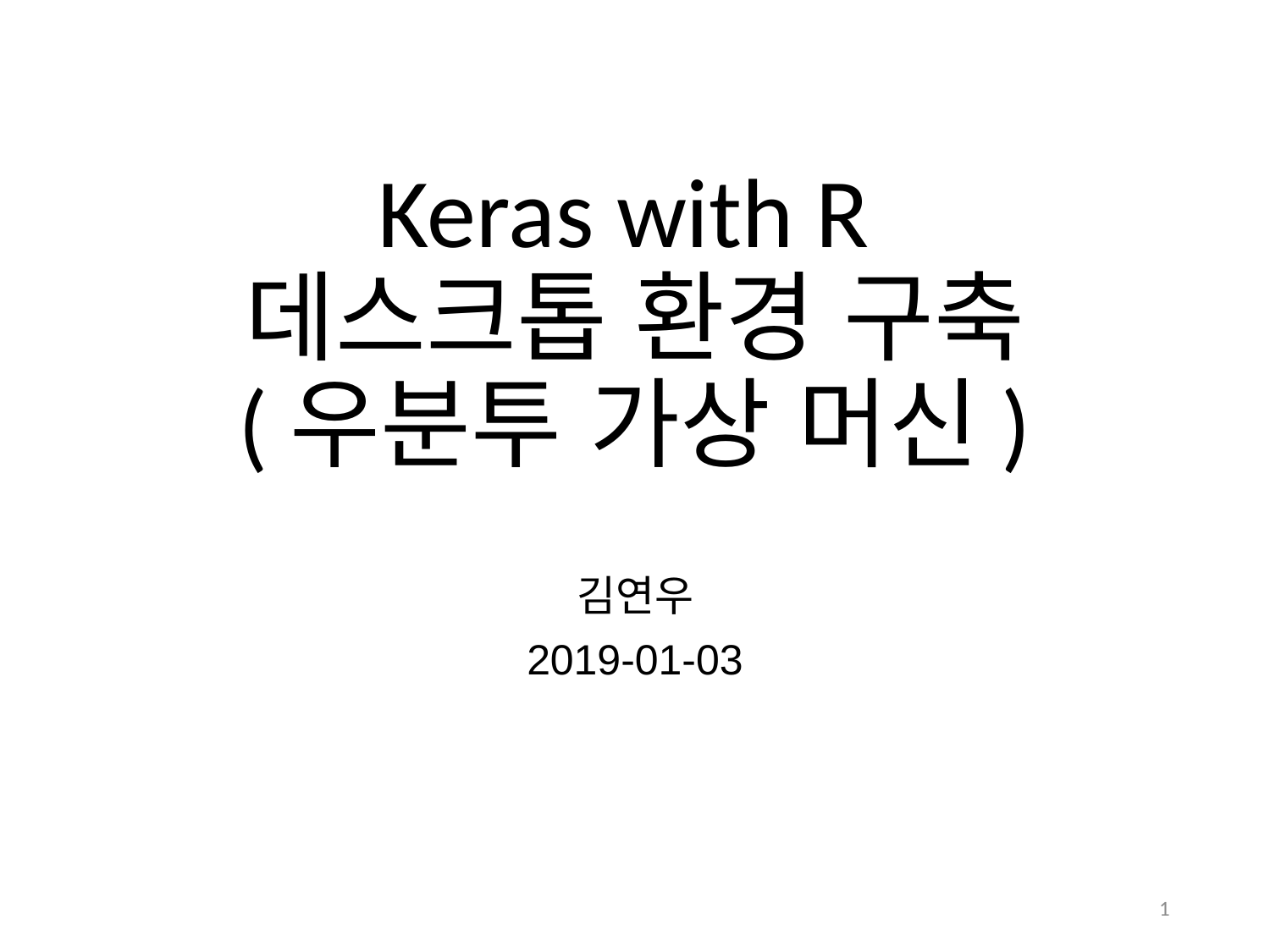

# Keras with R 데스크톱 환경 구축 (우분투 가상 머신)

김연우
2019-01-03
1